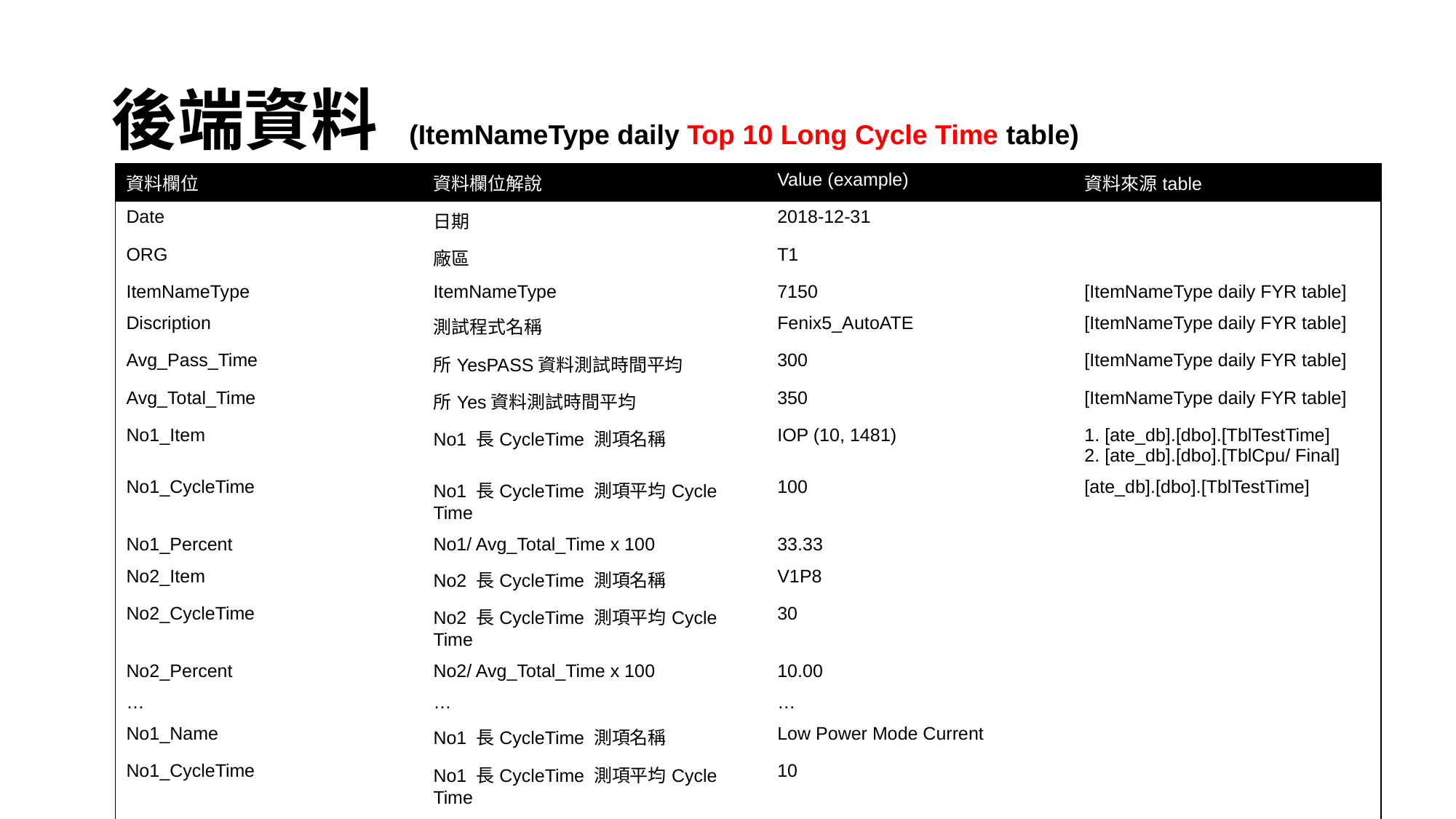

# 後端資料 (ItemNameType daily Top 10 Long Cycle Time table)
| 資料欄位 | 資料欄位解說 | Value (example) | 資料來源table |
| --- | --- | --- | --- |
| Date | 日期 | 2018-12-31 |  |
| ORG | 廠區 | T1 |  |
| ItemNameType | ItemNameType | 7150 | [ItemNameType daily FYR table] |
| Discription | 測試程式名稱 | Fenix5\_AutoATE | [ItemNameType daily FYR table] |
| Avg\_Pass\_Time | 所YesPASS資料測試時間平均 | 300 | [ItemNameType daily FYR table] |
| Avg\_Total\_Time | 所Yes資料測試時間平均 | 350 | [ItemNameType daily FYR table] |
| No1\_Item | No1 長CycleTime 測項名稱 | IOP (10, 1481) | 1. [ate\_db].[dbo].[TblTestTime] 2. [ate\_db].[dbo].[TblCpu/ Final] |
| No1\_CycleTime | No1 長CycleTime 測項平均Cycle Time | 100 | [ate\_db].[dbo].[TblTestTime] |
| No1\_Percent | No1/ Avg\_Total\_Time x 100 | 33.33 |  |
| No2\_Item | No2 長CycleTime 測項名稱 | V1P8 |  |
| No2\_CycleTime | No2 長CycleTime 測項平均Cycle Time | 30 |  |
| No2\_Percent | No2/ Avg\_Total\_Time x 100 | 10.00 |  |
| … | … | … |  |
| No1\_Name | No1 長CycleTime 測項名稱 | Low Power Mode Current |  |
| No1\_CycleTime | No1 長CycleTime 測項平均Cycle Time | 10 |  |
| No1\_Percent | No1/ Avg\_Total\_Time x 100 | 3.33 |  |